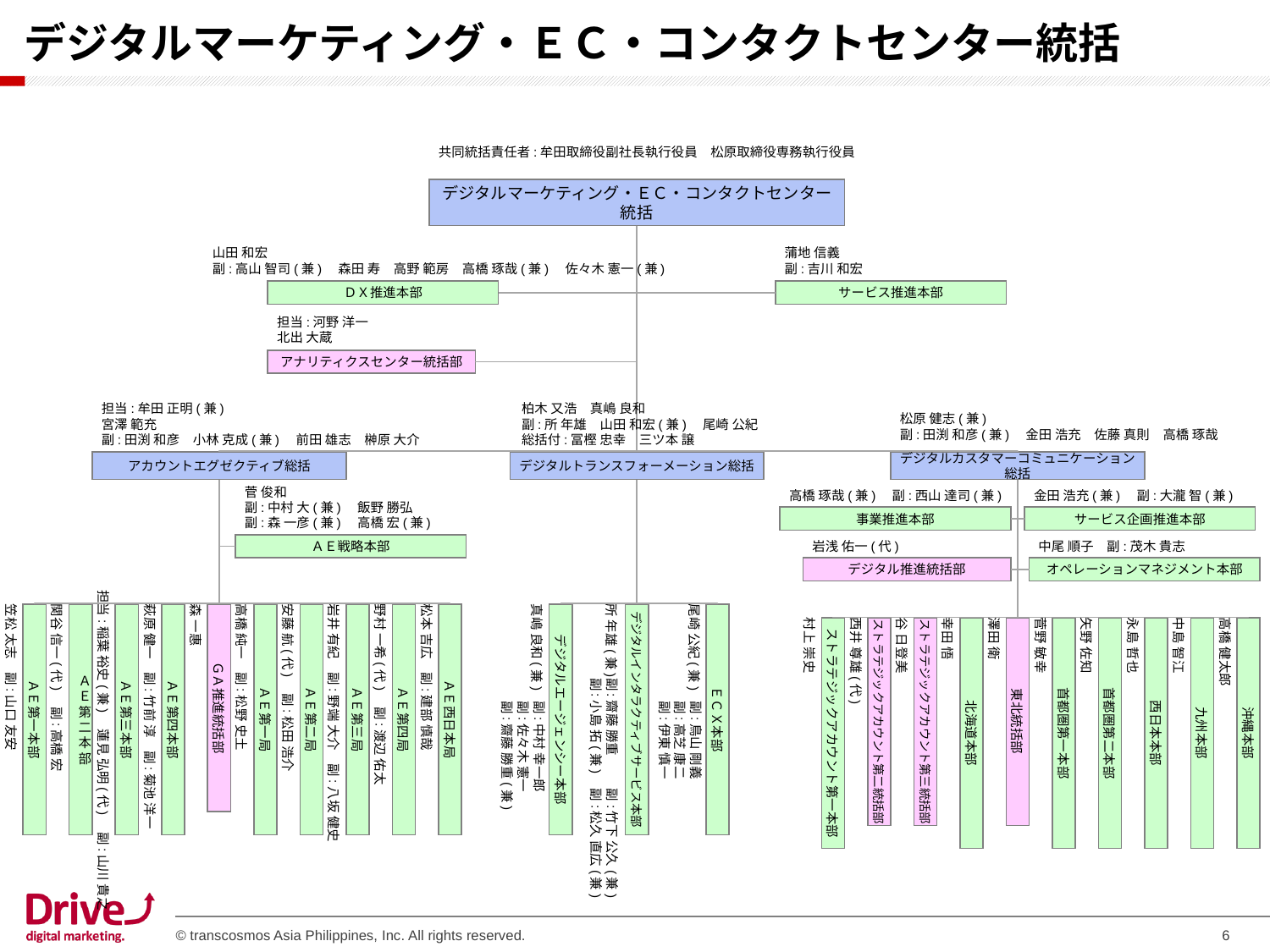

# デジタルマーケティング・ＥＣ・コンタクトセンター統括
共同統括責任者:牟田取締役副社長執行役員　松原取締役専務執行役員
デジタルマーケティング・ＥＣ・コンタクトセンター統括
山田 和宏
副:高山 智司(兼)　森田 寿　高野 範房　高橋 琢哉(兼)　佐々木 憲一(兼)
蒲地 信義
副:吉川 和宏
ＤＸ推進本部
サービス推進本部
担当:河野 洋一
北出 大蔵
アナリティクスセンター統括部
担当:牟田 正明(兼)
宮澤 範充
副:田渕 和彦　小林 克成(兼)　前田 雄志　榊原 大介
柏木 又浩　真嶋 良和
副:所 年雄　山田 和宏(兼)　尾崎 公紀
総括付:冨樫 忠幸　三ツ本 譲
松原 健志(兼)
副:田渕 和彦(兼)　金田 浩充　佐藤 真則　高橋 琢哉
アカウントエグゼクティブ総括
デジタルトランスフォーメーション総括
デジタルカスタマーコミュニケーション総括
菅 俊和
副:中村 大(兼)　飯野 勝弘
副:森 一彦(兼)　高橋 宏(兼)
高橋 琢哉(兼)　副:西山 達司(兼)
金田 浩充(兼)　副:大瀧 智(兼)
事業推進本部
サービス企画推進本部
ＡＥ戦略本部
岩浅 佑一(代)
中尾 順子　副:茂木 貴志
デジタル推進統括部
オペレーションマネジメント本部
担当:稲葉 裕史(兼)　蓮見 弘明(代)　副:山川 貴之
笠松 太志　副:山口 友安
ＡＥ第一本部
関谷 信一(代)　副:高橋 宏
ＡＥ第二本部
ＡＥ第三本部
萩原 健一　副:竹前 淳　副:菊池 洋一
ＡＥ第四本部
森 一惠
ＧＡ推進統括部
高橋 純一　副:松野 史土
ＡＥ第一局
安藤 航(代)　副:松田 浩介
ＡＥ第二局
岩井 有紀　副:野端 大介　副:八坂 健史
ＡＥ第三局
野村 一希(代)　副:渡辺 佑太
ＡＥ第四局
松本 吉広　副:建部 慎哉
ＡＥ西日本局
真嶋 良和(兼)
デジタルエージェンシー本部
所 年雄(兼)
デジタルインタラクティブサービス本部
尾崎 公紀(兼)
ＥＣＸ本部
村上 崇史
ストラテジックアカウント第一本部
西井 尊雄(代)
ストラテジックアカウント第二統括部
谷 日登美
ストラテジックアカウント第三統括部
幸田 悟
北海道本部
澤田 衛
東北統括部
菅野 敏幸
首都圏第一本部
矢野 佐知
首都圏第二本部
永島 哲也
西日本本部
中島 智江
九州本部
高橋 健太郎
沖縄本部
副:齋藤 勝重
副:小島 拓(兼)
副:竹下 公久(兼)
副:松久 直広(兼)
副:中村 幸一郎
副:佐々木 憲一
副:齋藤 勝重(兼)
副:鳥山 剛義
副:高芝 康二
副:伊東 慎一